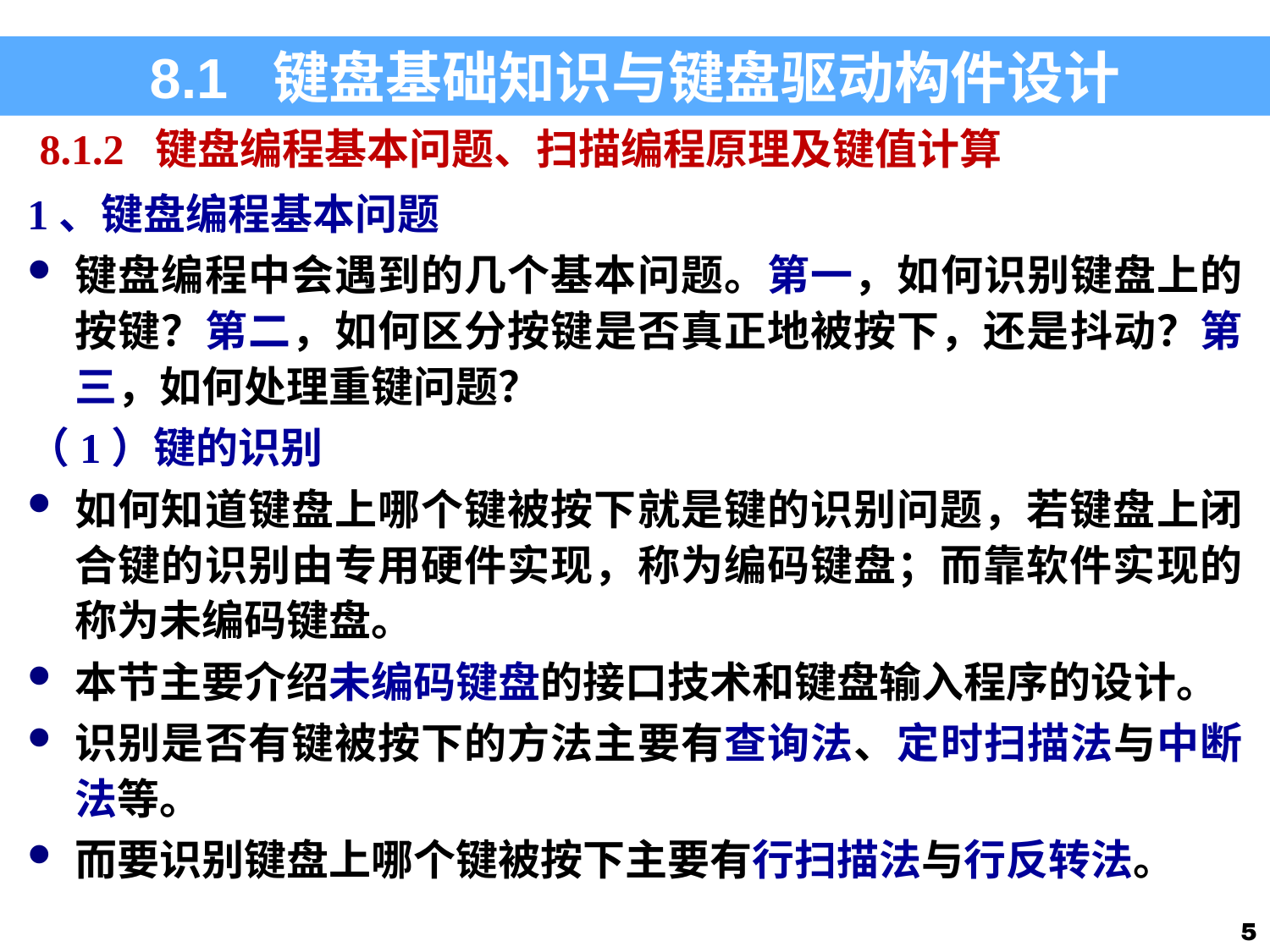

8.1  键盘基础知识与键盘驱动构件设计
8.1.2  键盘编程基本问题、扫描编程原理及键值计算
1、键盘编程基本问题
键盘编程中会遇到的几个基本问题。第一，如何识别键盘上的按键？第二，如何区分按键是否真正地被按下，还是抖动？第三，如何处理重键问题？
（1）键的识别
如何知道键盘上哪个键被按下就是键的识别问题，若键盘上闭合键的识别由专用硬件实现，称为编码键盘；而靠软件实现的称为未编码键盘。
本节主要介绍未编码键盘的接口技术和键盘输入程序的设计。
识别是否有键被按下的方法主要有查询法、定时扫描法与中断法等。
而要识别键盘上哪个键被按下主要有行扫描法与行反转法。

5